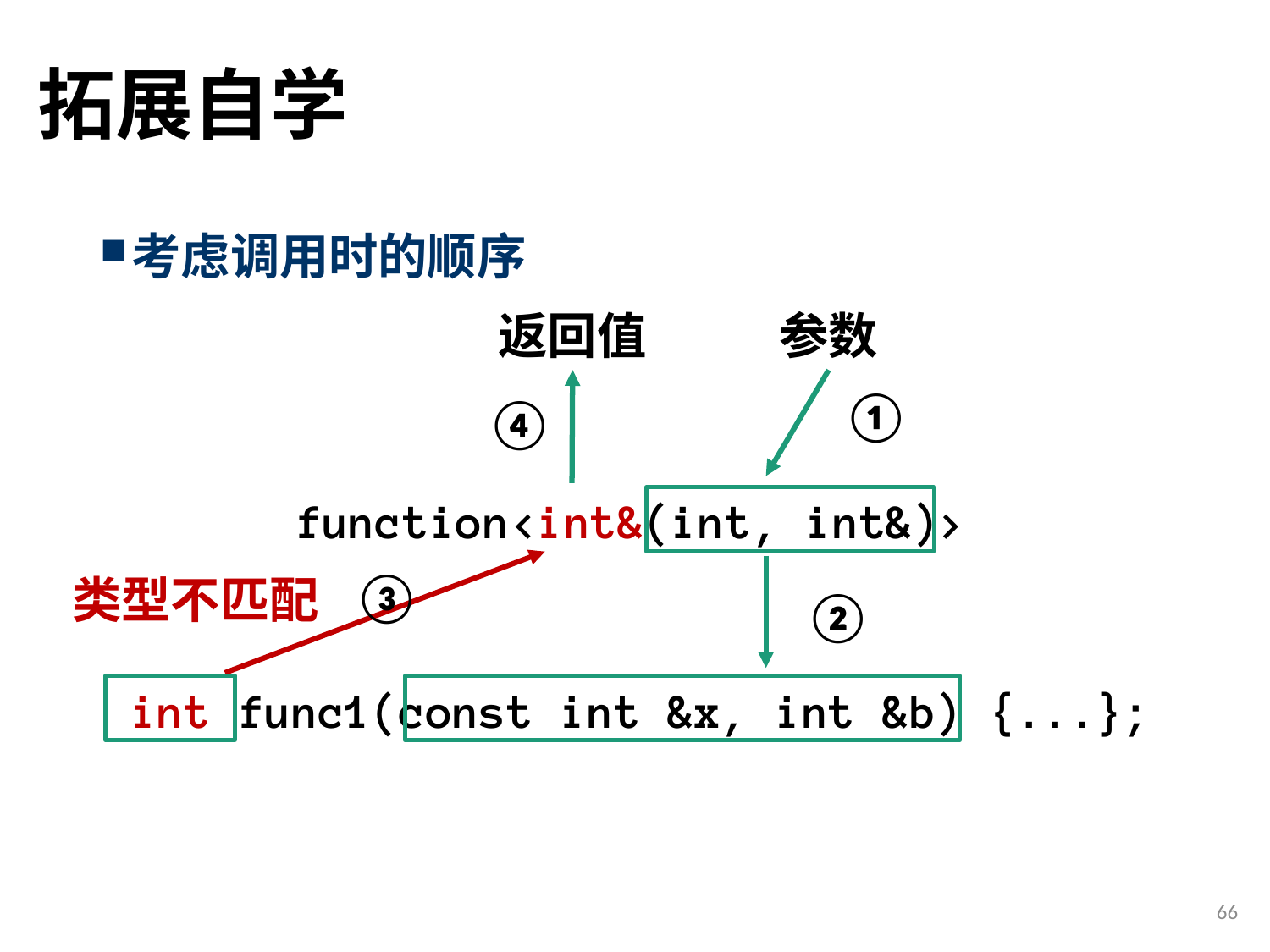

# 拓展自学
考虑调用时的顺序
返回值
参数
①
④
function<int&(int, int&)>

③
类型不匹配
②
int func1(const int &x, int &b) {...};

66